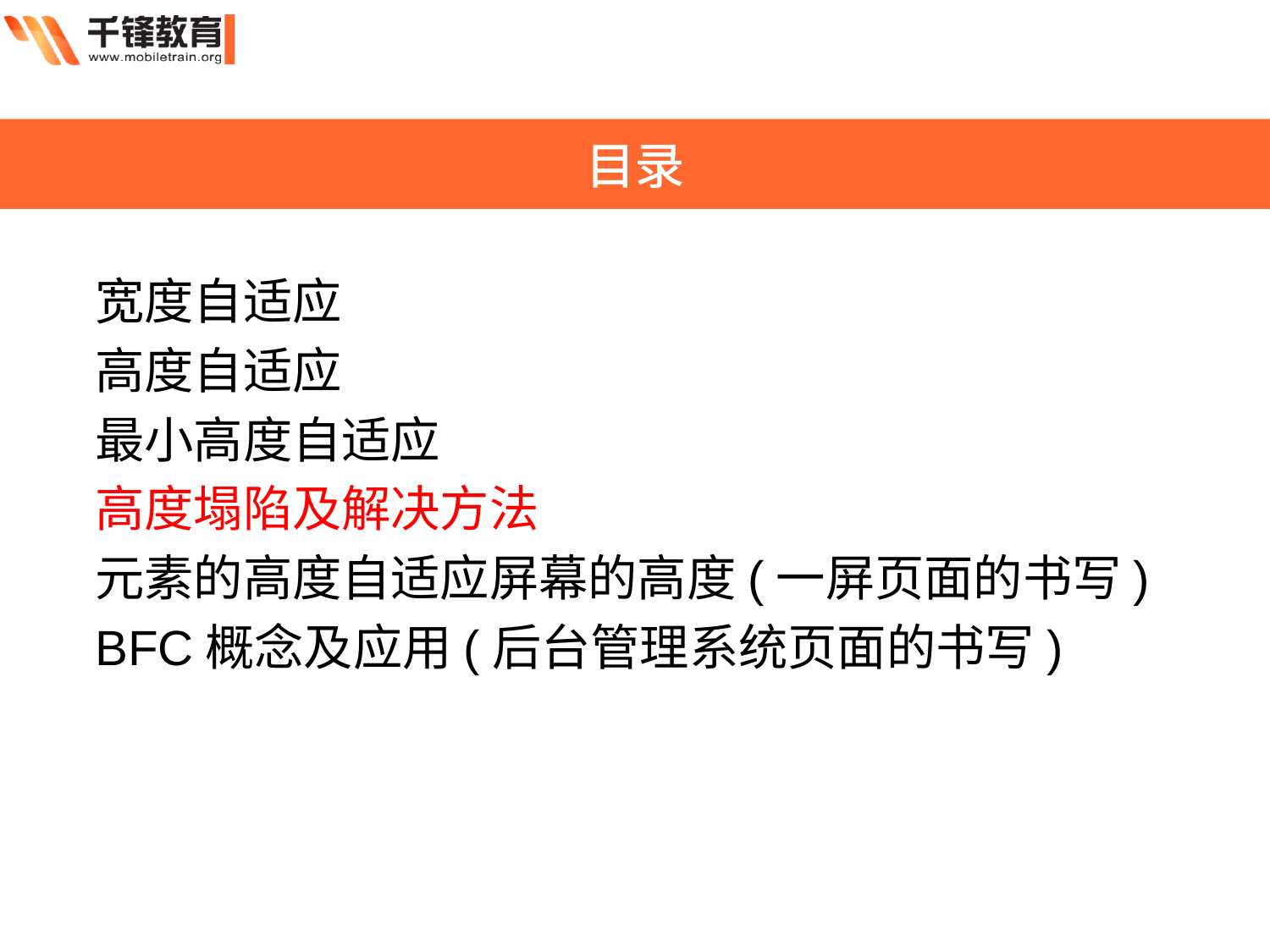

目录
宽度自适应
高度自适应
最小高度自适应
高度塌陷及解决方法
元素的高度自适应屏幕的高度(一屏页面的书写)
BFC概念及应用(后台管理系统页面的书写)